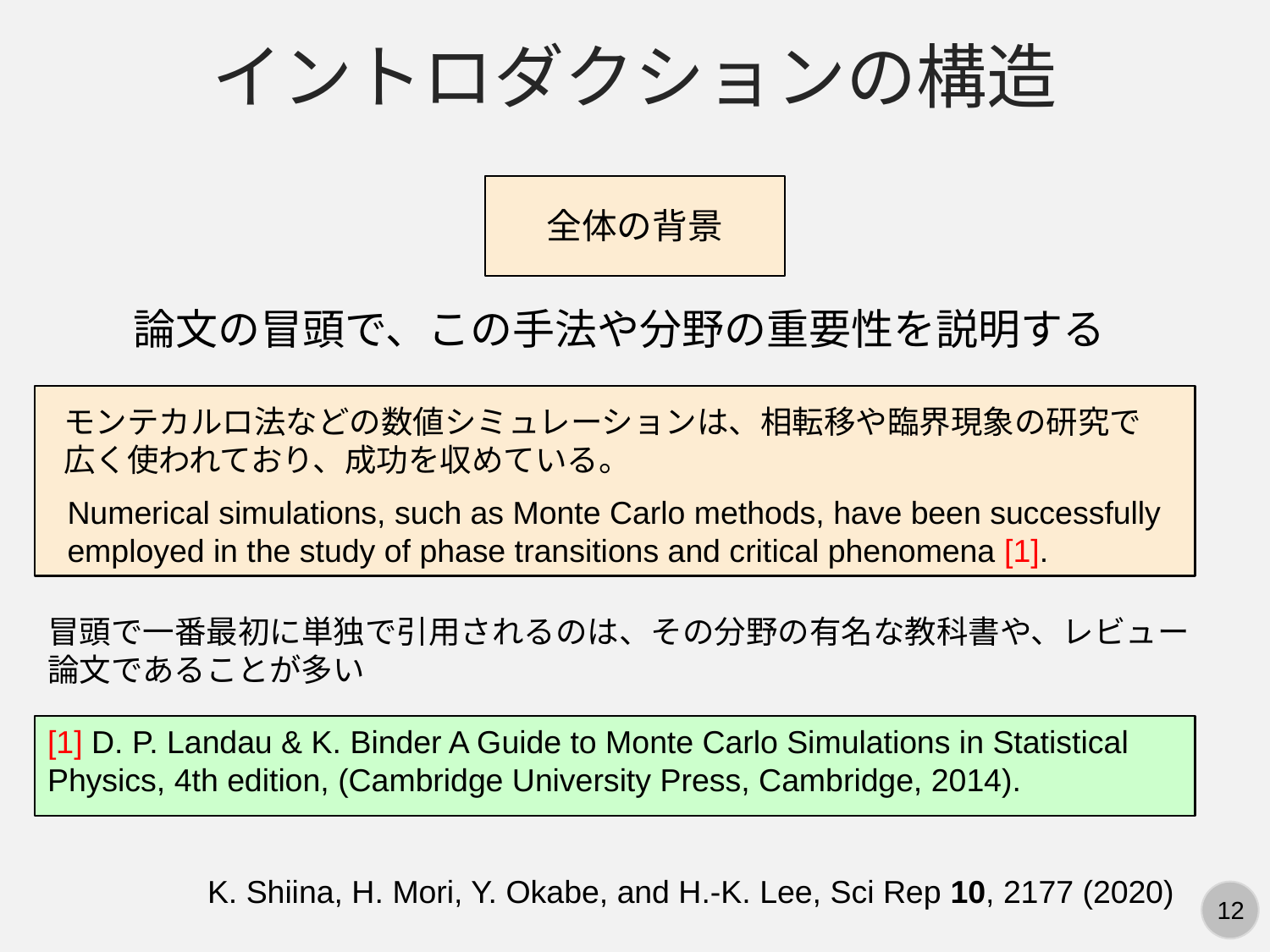

イントロダクションの構造

全体の背景
論文の冒頭で、この手法や分野の重要性を説明する

モンテカルロ法などの数値シミュレーションは、相転移や臨界現象の研究で
広く使われており、成功を収めている。
Numerical simulations, such as Monte Carlo methods, have been successfully employed in the study of phase transitions and critical phenomena [1].
冒頭で一番最初に単独で引用されるのは、その分野の有名な教科書や、レビュー論文であることが多い

[1] D. P. Landau & K. Binder A Guide to Monte Carlo Simulations in Statistical Physics, 4th edition, (Cambridge University Press, Cambridge, 2014).
K. Shiina, H. Mori, Y. Okabe, and H.-K. Lee, Sci Rep 10, 2177 (2020)